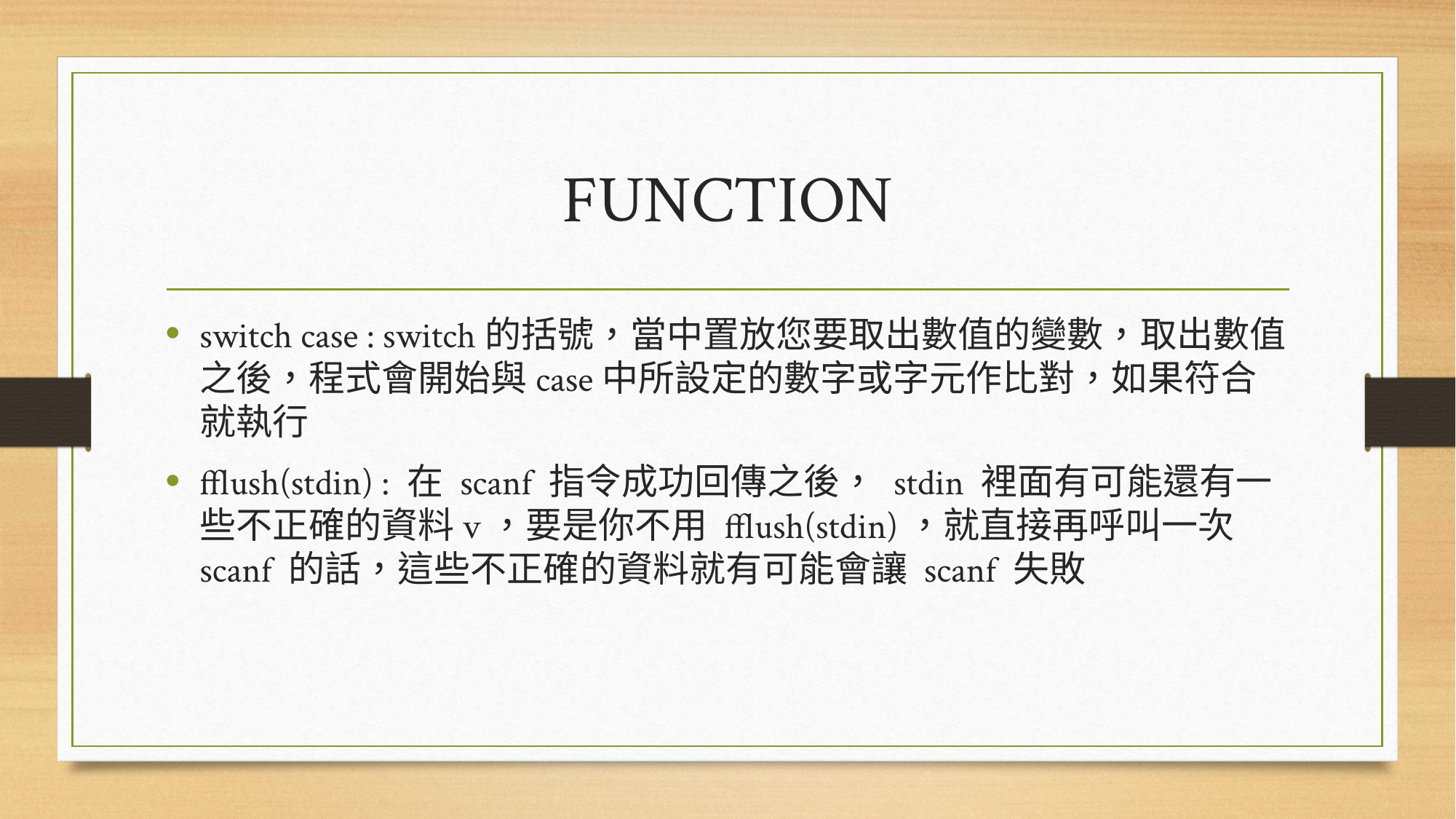

# FUNCTION
switch case : switch的括號，當中置放您要取出數值的變數，取出數值之後，程式會開始與case中所設定的數字或字元作比對，如果符合就執行
fflush(stdin) : 在 scanf 指令成功回傳之後， stdin 裡面有可能還有一些不正確的資料v，要是你不用 fflush(stdin)，就直接再呼叫一次 scanf 的話，這些不正確的資料就有可能會讓 scanf 失敗